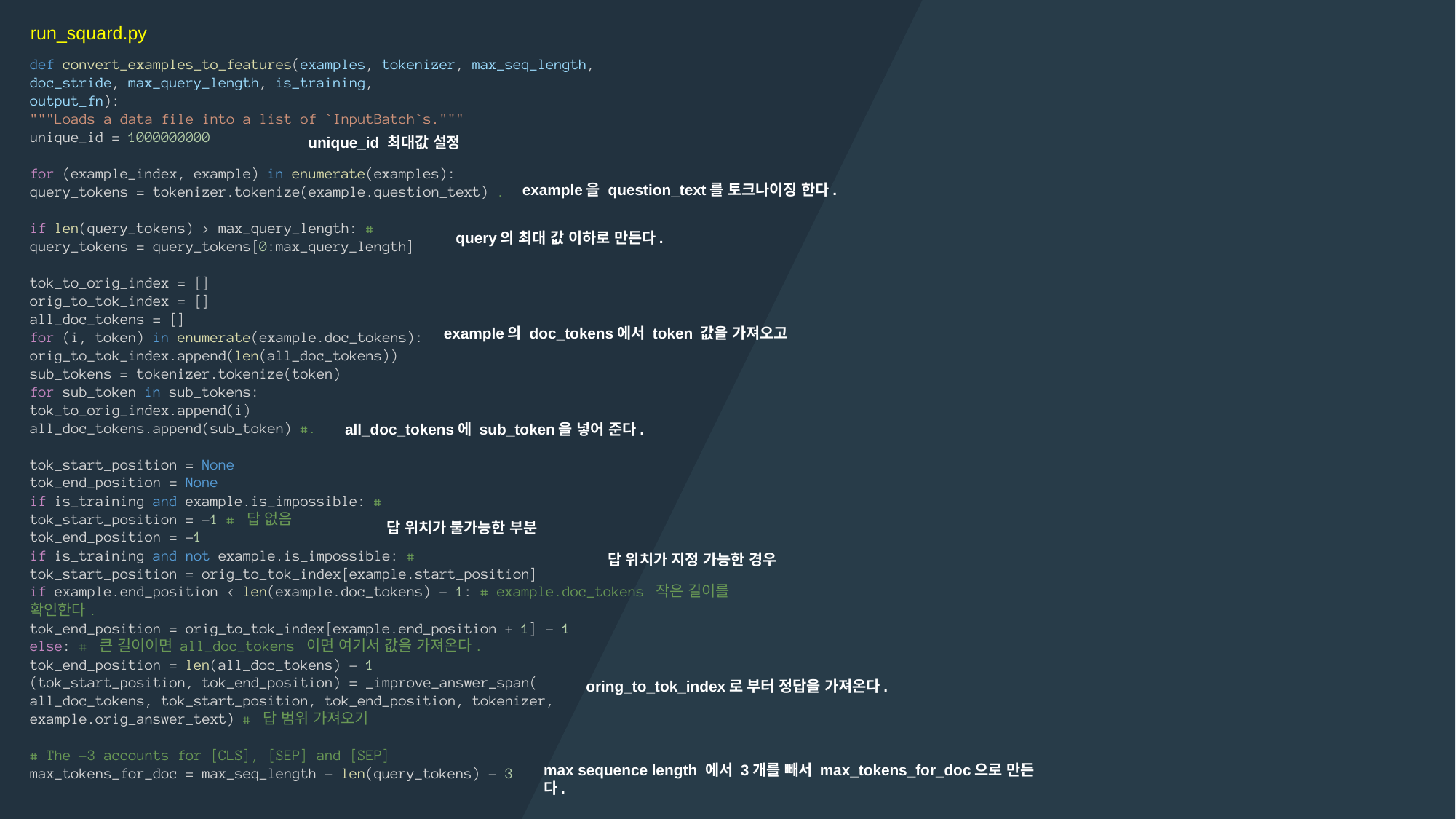

run_squard.py
def convert_examples_to_features(examples, tokenizer, max_seq_length,
doc_stride, max_query_length, is_training,
output_fn):
"""Loads a data file into a list of `InputBatch`s."""
unique_id = 1000000000
for (example_index, example) in enumerate(examples):
query_tokens = tokenizer.tokenize(example.question_text) .
if len(query_tokens) > max_query_length: #
query_tokens = query_tokens[0:max_query_length]
tok_to_orig_index = []
orig_to_tok_index = []
all_doc_tokens = []
for (i, token) in enumerate(example.doc_tokens):
orig_to_tok_index.append(len(all_doc_tokens))
sub_tokens = tokenizer.tokenize(token)
for sub_token in sub_tokens:
tok_to_orig_index.append(i)
all_doc_tokens.append(sub_token) #.
tok_start_position = None
tok_end_position = None
if is_training and example.is_impossible: #
tok_start_position = -1 # 답 없음
tok_end_position = -1
if is_training and not example.is_impossible: #
tok_start_position = orig_to_tok_index[example.start_position]
if example.end_position < len(example.doc_tokens) - 1: # example.doc_tokens 작은 길이를 확인한다.
tok_end_position = orig_to_tok_index[example.end_position + 1] - 1
else: # 큰 길이이면 all_doc_tokens 이면 여기서 값을 가져온다.
tok_end_position = len(all_doc_tokens) - 1
(tok_start_position, tok_end_position) = _improve_answer_span(
all_doc_tokens, tok_start_position, tok_end_position, tokenizer,
example.orig_answer_text) # 답 범위 가져오기
# The -3 accounts for [CLS], [SEP] and [SEP]
max_tokens_for_doc = max_seq_length - len(query_tokens) - 3
unique_id 최대값 설정
example을 question_text를 토크나이징 한다.
query의 최대 값 이하로 만든다.
example의 doc_tokens에서 token 값을 가져오고
all_doc_tokens에 sub_token을 넣어 준다.
답 위치가 불가능한 부분
답 위치가 지정 가능한 경우
oring_to_tok_index로 부터 정답을 가져온다.
max sequence length 에서 3개를 빼서 max_tokens_for_doc으로 만든다.